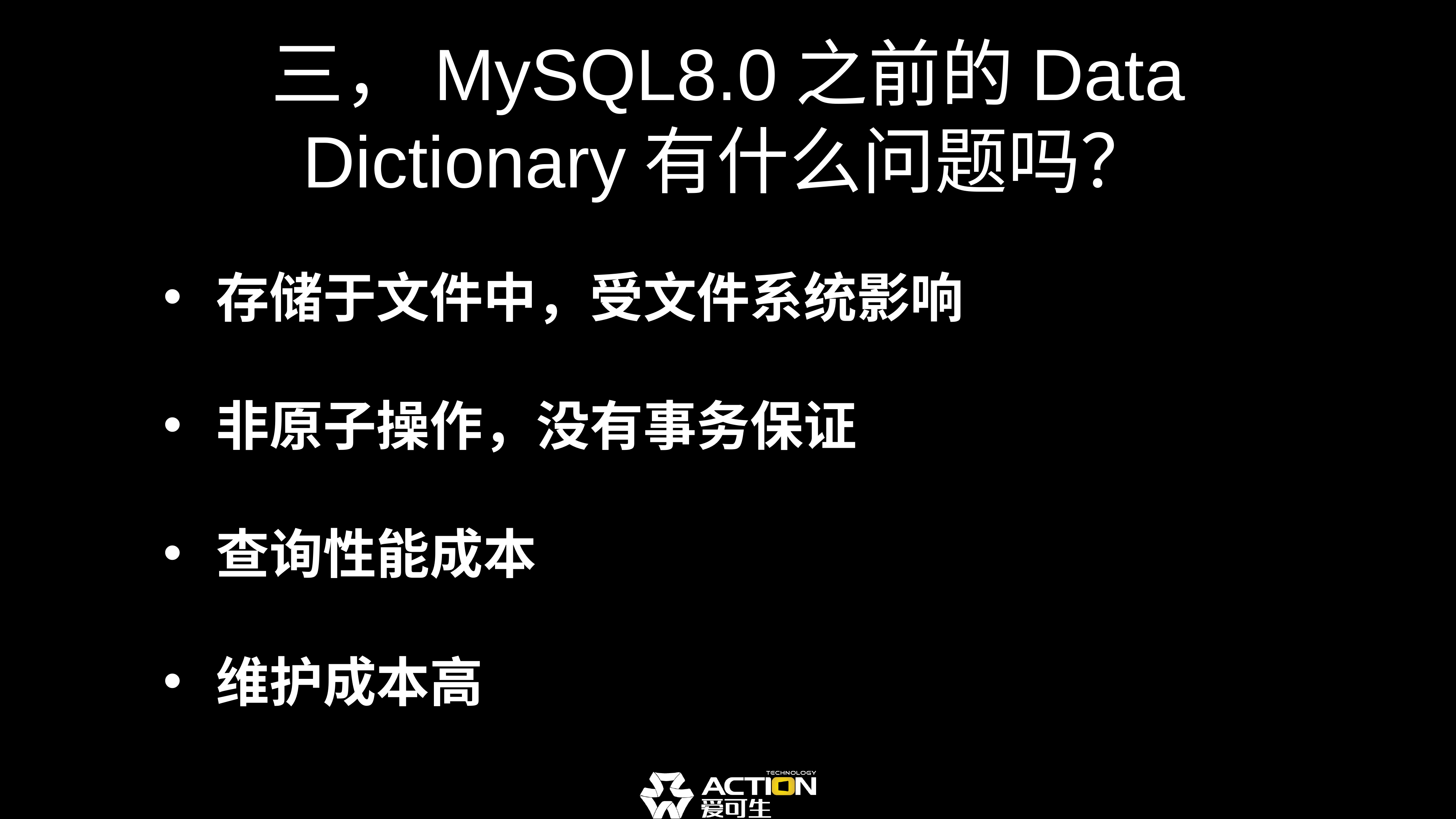

# 三，MySQL8.0之前的Data Dictionary有什么问题吗？
 存储于文件中，受文件系统影响
 非原子操作，没有事务保证
 查询性能成本
 维护成本高